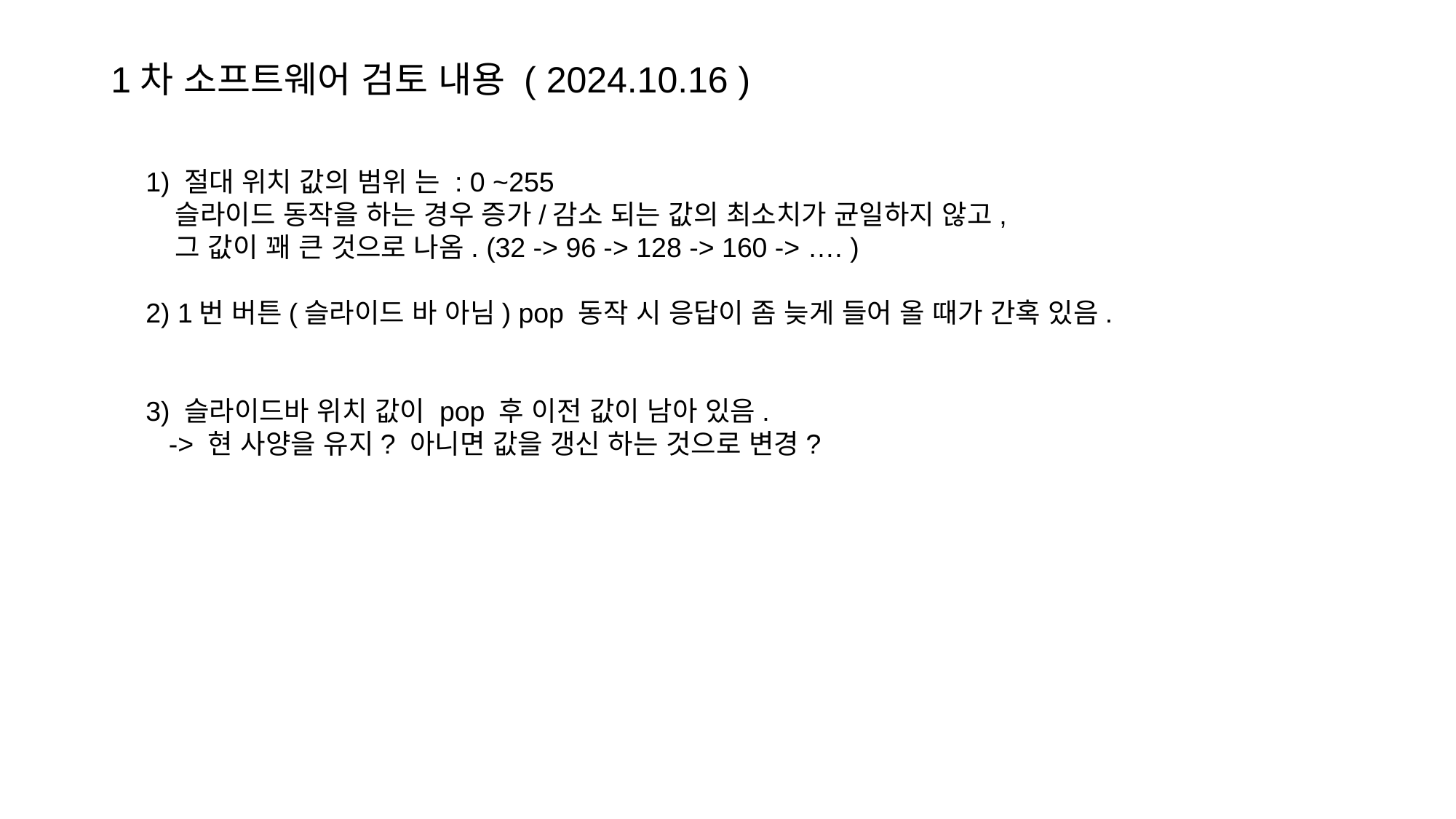

# 1차 소프트웨어 검토 내용 ( 2024.10.16 )
1) 절대 위치 값의 범위 는 : 0 ~255
   슬라이드 동작을 하는 경우 증가/감소 되는 값의 최소치가 균일하지 않고,
   그 값이 꽤 큰 것으로 나옴. (32 -> 96 -> 128 -> 160 -> …. )

2) 1번 버튼(슬라이드 바 아님) pop 동작 시 응답이 좀 늦게 들어 올 때가 간혹 있음.

3) 슬라이드바 위치 값이 pop 후 이전 값이 남아 있음.
   -> 현 사양을 유지? 아니면 값을 갱신 하는 것으로 변경?